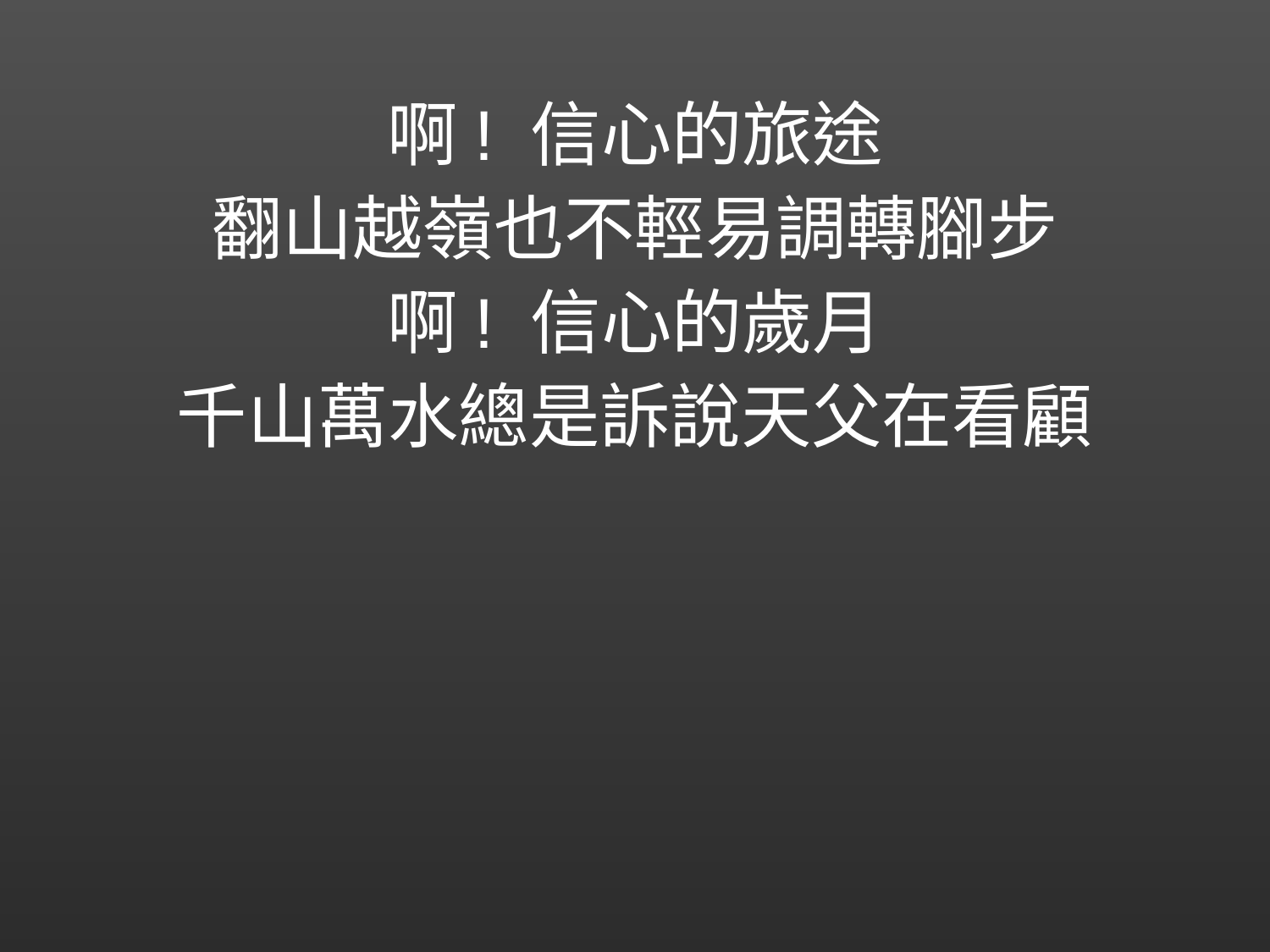

啊! 信心的旅途
翻山越嶺也不輕易調轉腳步
啊! 信心的歲月
千山萬水總是訴說天父在看顧